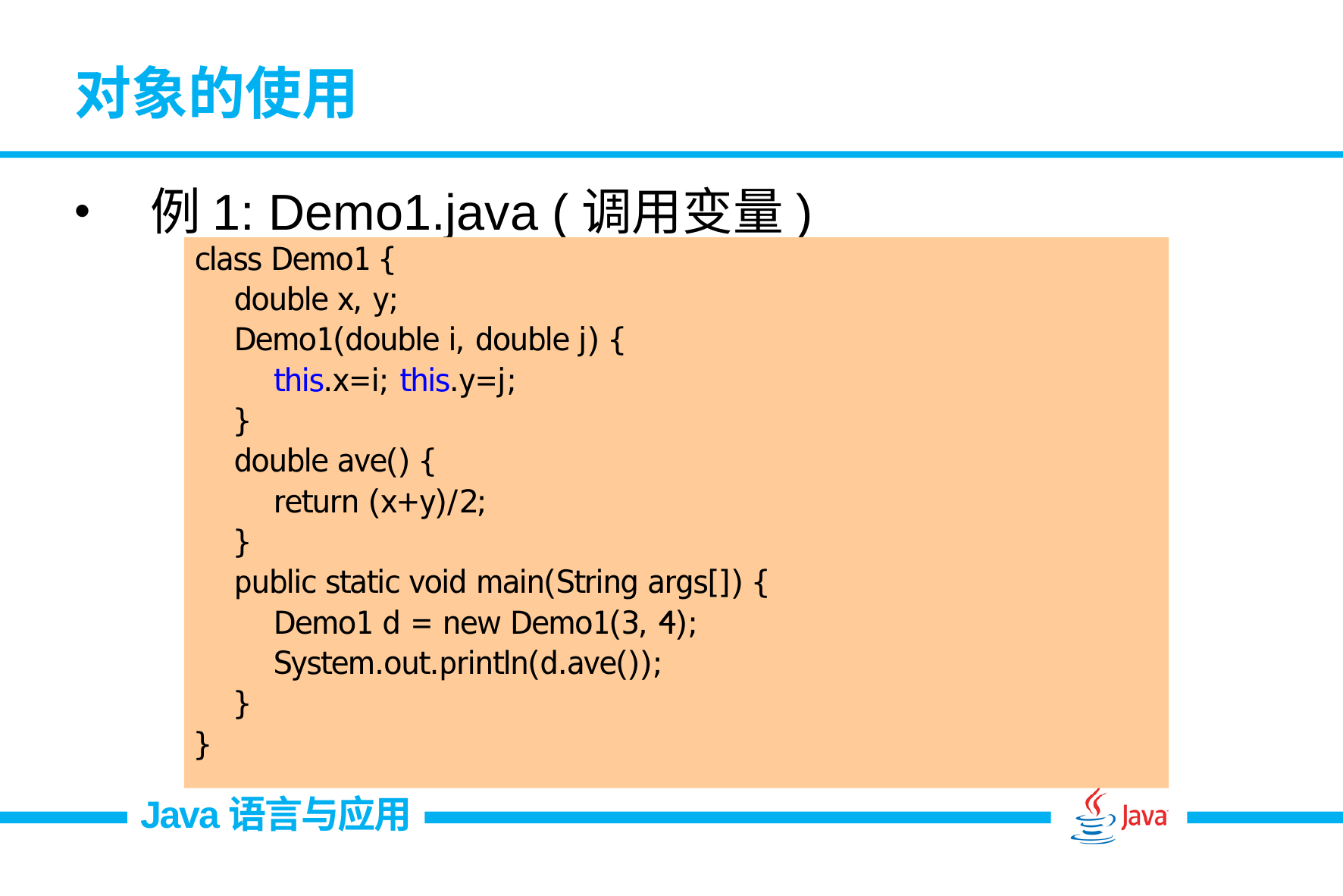

# 对象的使用
例1: Demo1.java (调用变量)
class Demo1 {
    double x, y;
    Demo1(double i, double j) {
        this.x=i; this.y=j;
    }
    double ave() {
        return (x+y)/2;
    }
    public static void main(String args[]) {
        Demo1 d = new Demo1(3, 4);
        System.out.println(d.ave());
    }
}
73